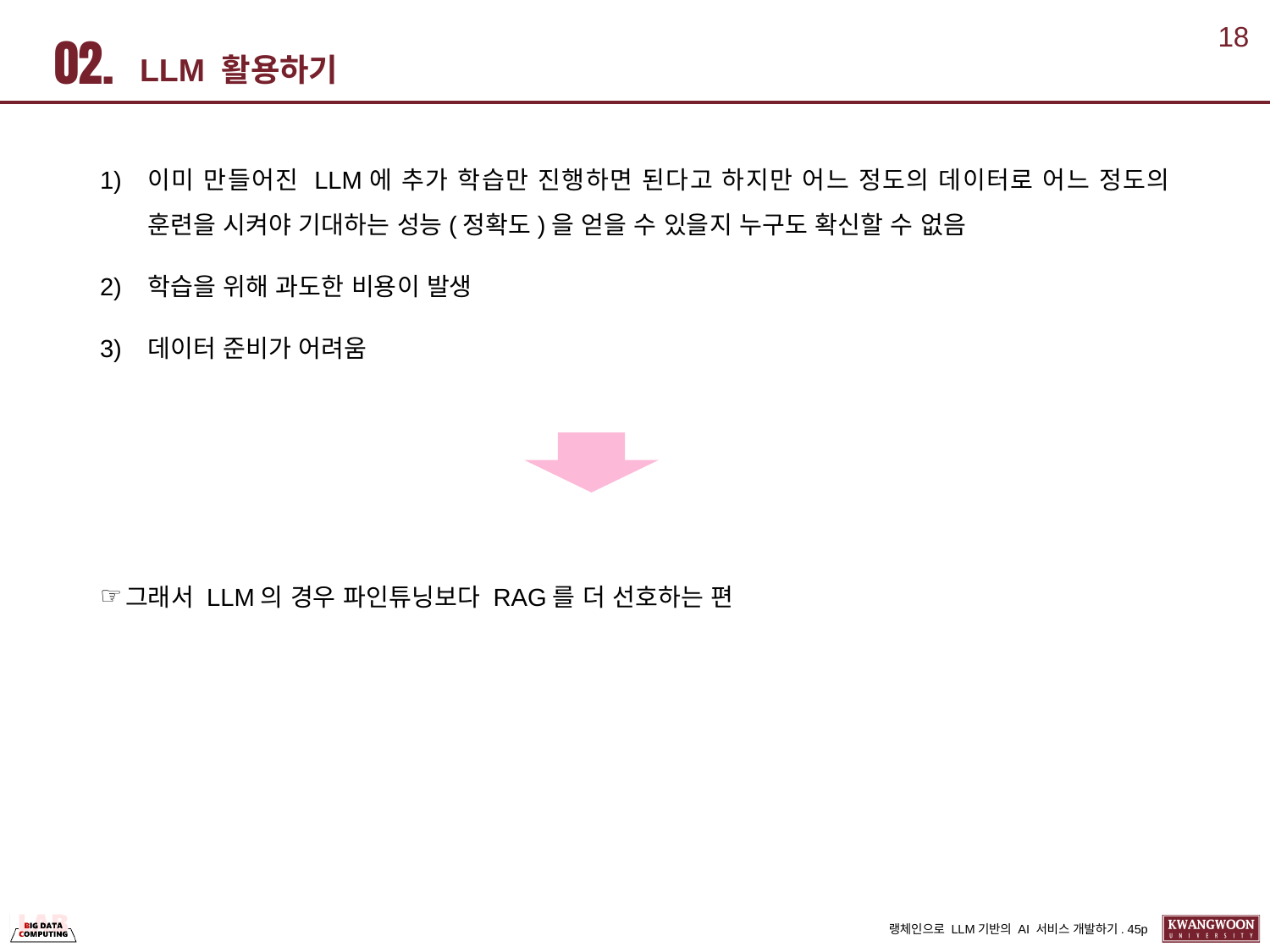

18
02.
# LLM 활용하기
이미 만들어진 LLM에 추가 학습만 진행하면 된다고 하지만 어느 정도의 데이터로 어느 정도의 훈련을 시켜야 기대하는 성능(정확도)을 얻을 수 있을지 누구도 확신할 수 없음
학습을 위해 과도한 비용이 발생
데이터 준비가 어려움

그래서 LLM의 경우 파인튜닝보다 RAG를 더 선호하는 편

랭체인으로 LLM기반의 AI 서비스 개발하기. 45p